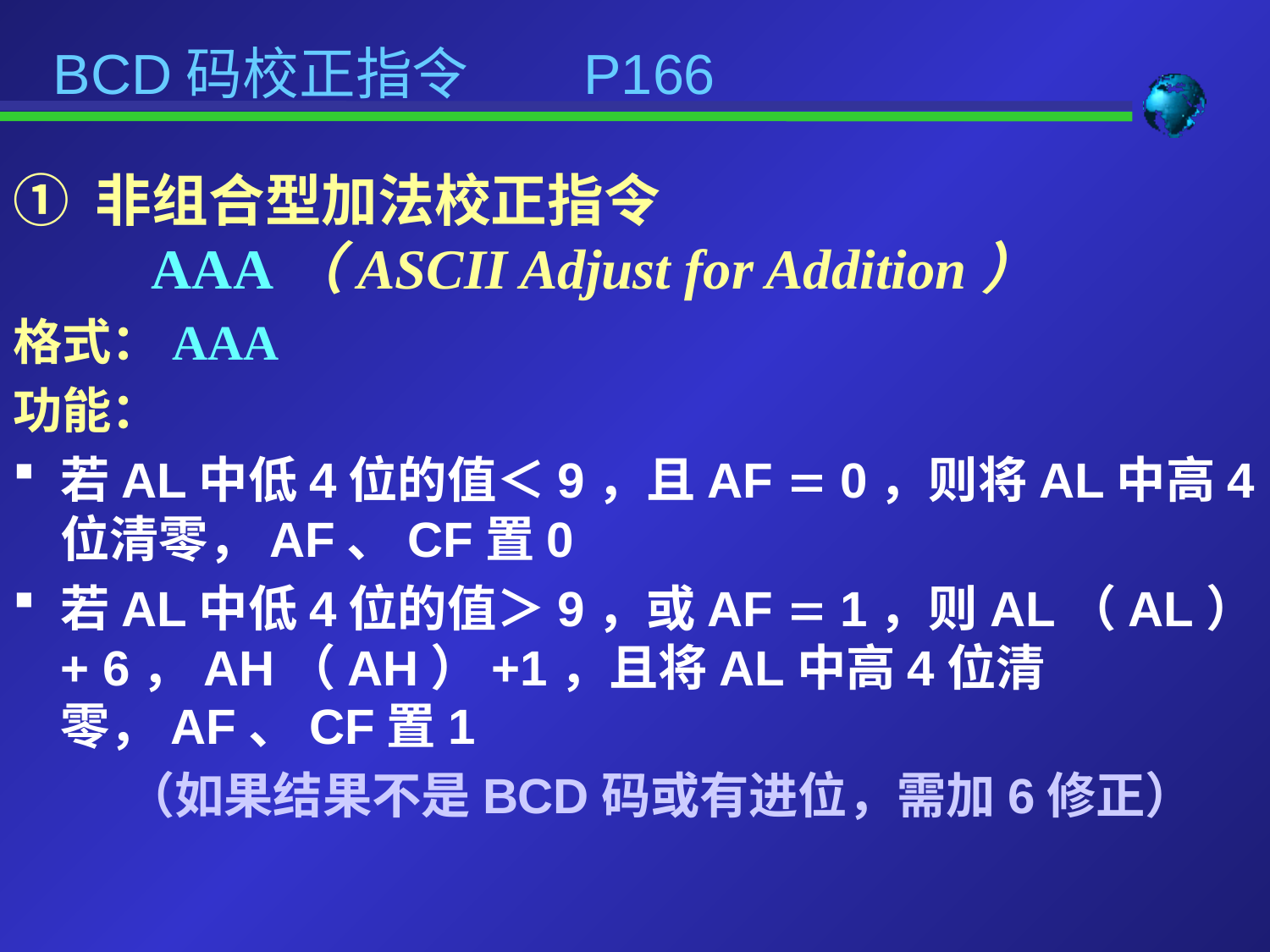

BCD码校正指令        P166
① 非组合型加法校正指令
      AAA（ASCII Adjust for Addition）
格式：AAA
功能：
若AL中低4位的值＜9，且AF = 0，则将AL中高4位清零，AF、CF置0
若AL中低4位的值＞9，或AF = 1，则AL（AL）+ 6，AH（AH）+1，且将AL中高4位清零，AF、CF置1
         （如果结果不是BCD码或有进位，需加6修正）

53